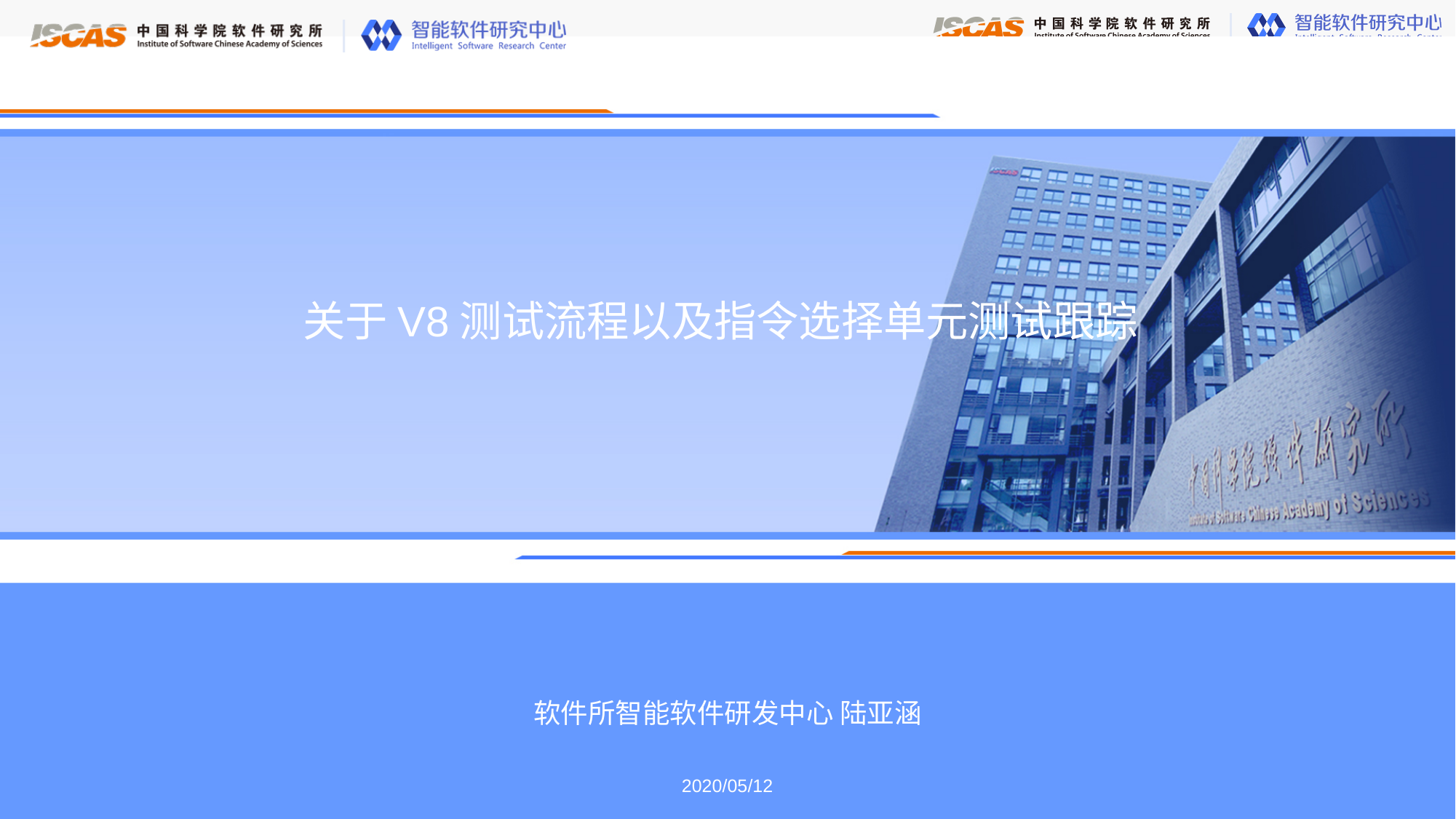

关于V8测试流程以及指令选择单元测试跟踪

软件所智能软件研发中心 陆亚涵
2020/05/12